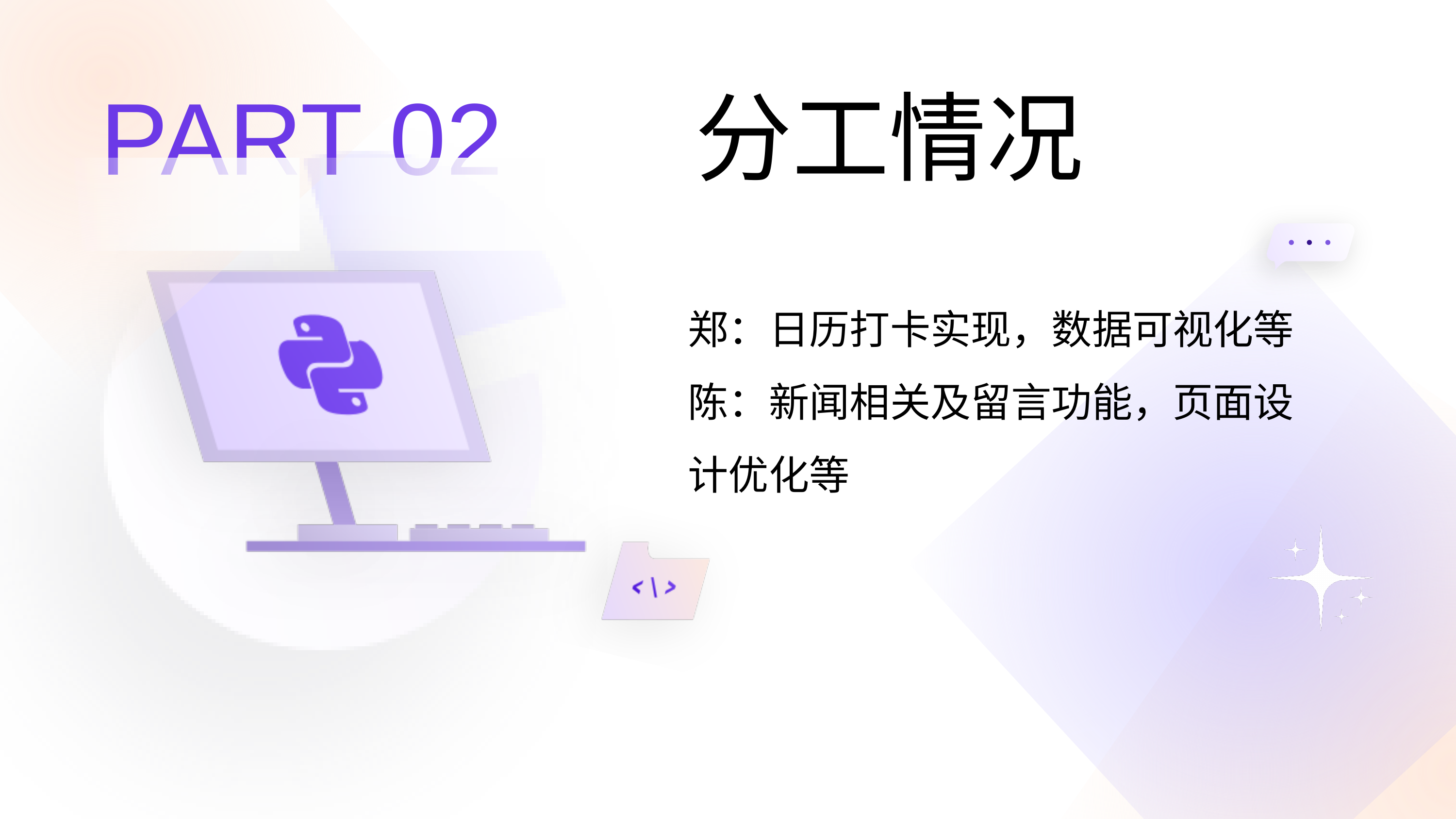

PART 02

分工情况

郑：日历打卡实现，数据可视化等
陈：新闻相关及留言功能，页面设计优化等